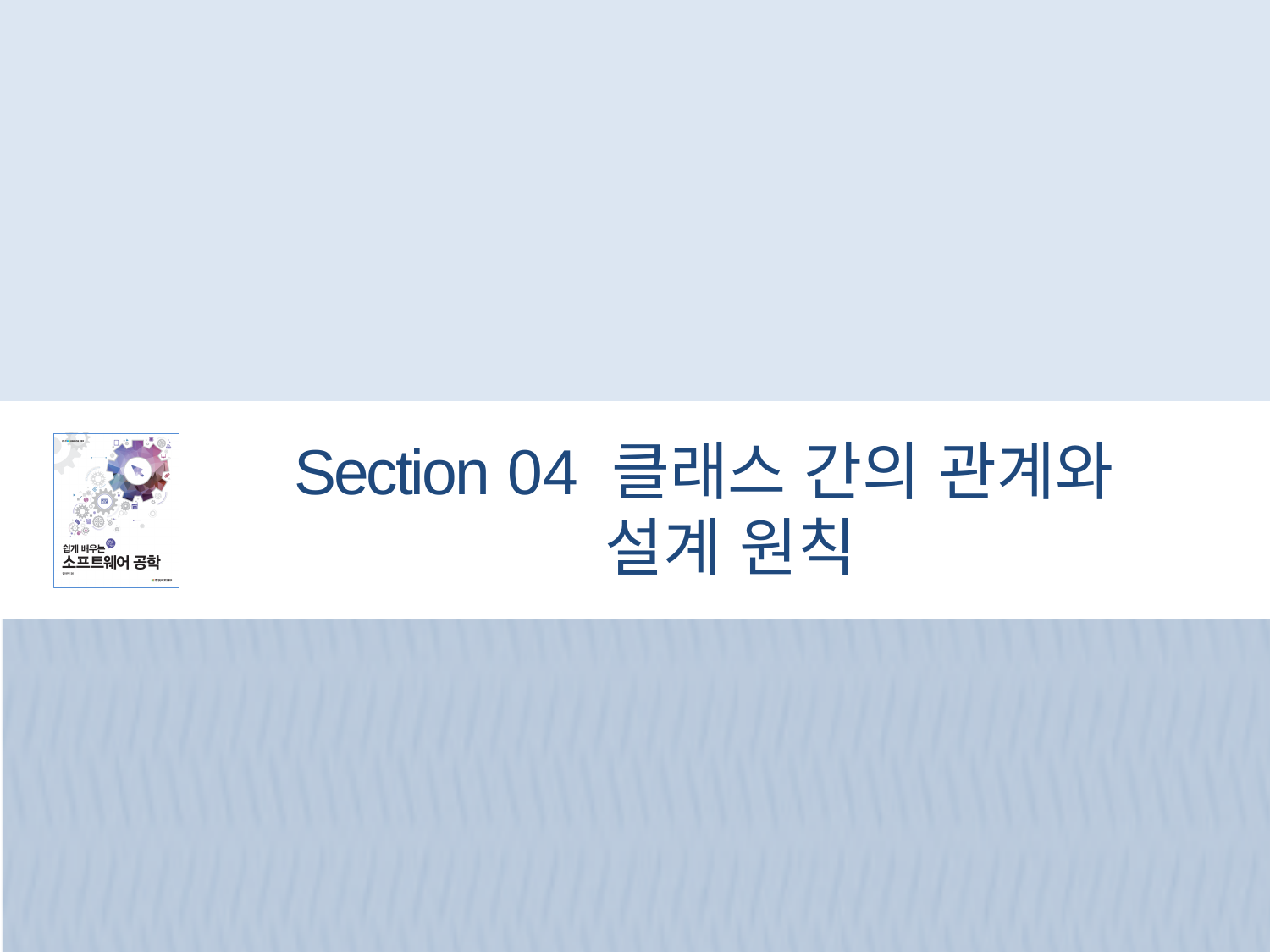

# Section 04 클래스 간의 관계와 설계 원칙